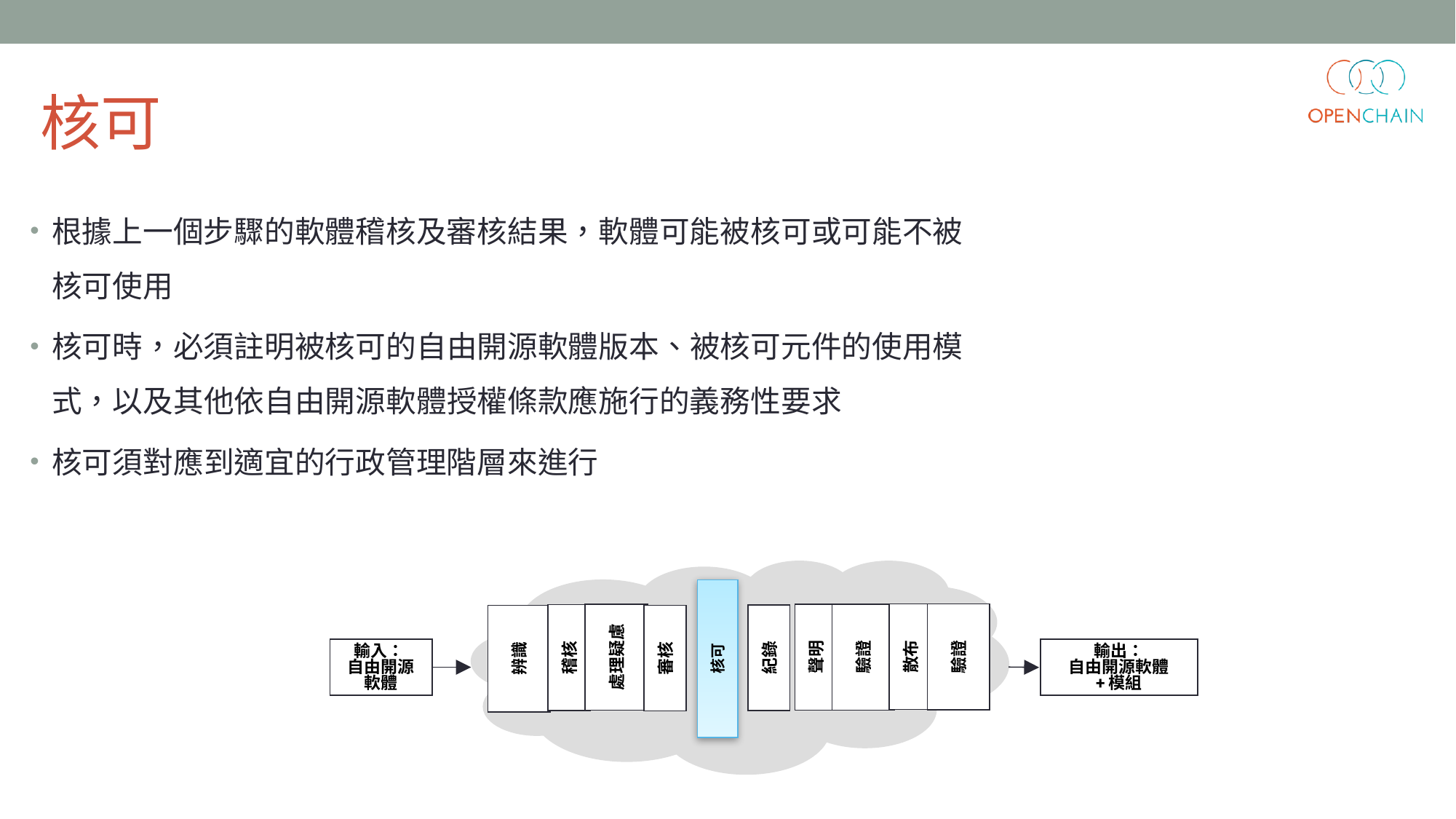

核可
根據上一個步驟的軟體稽核及審核結果，軟體可能被核可或可能不被核可使用
核可時，必須註明被核可的自由開源軟體版本、被核可元件的使用模式，以及其他依自由開源軟體授權條款應施行的義務性要求
核可須對應到適宜的行政管理階層來進行

驗證
處理疑慮
驗證
辨識
散布
聲明
稽核
紀錄
審核
核可
輸入：
自由開源軟體
輸出：
自由開源軟體
+模組